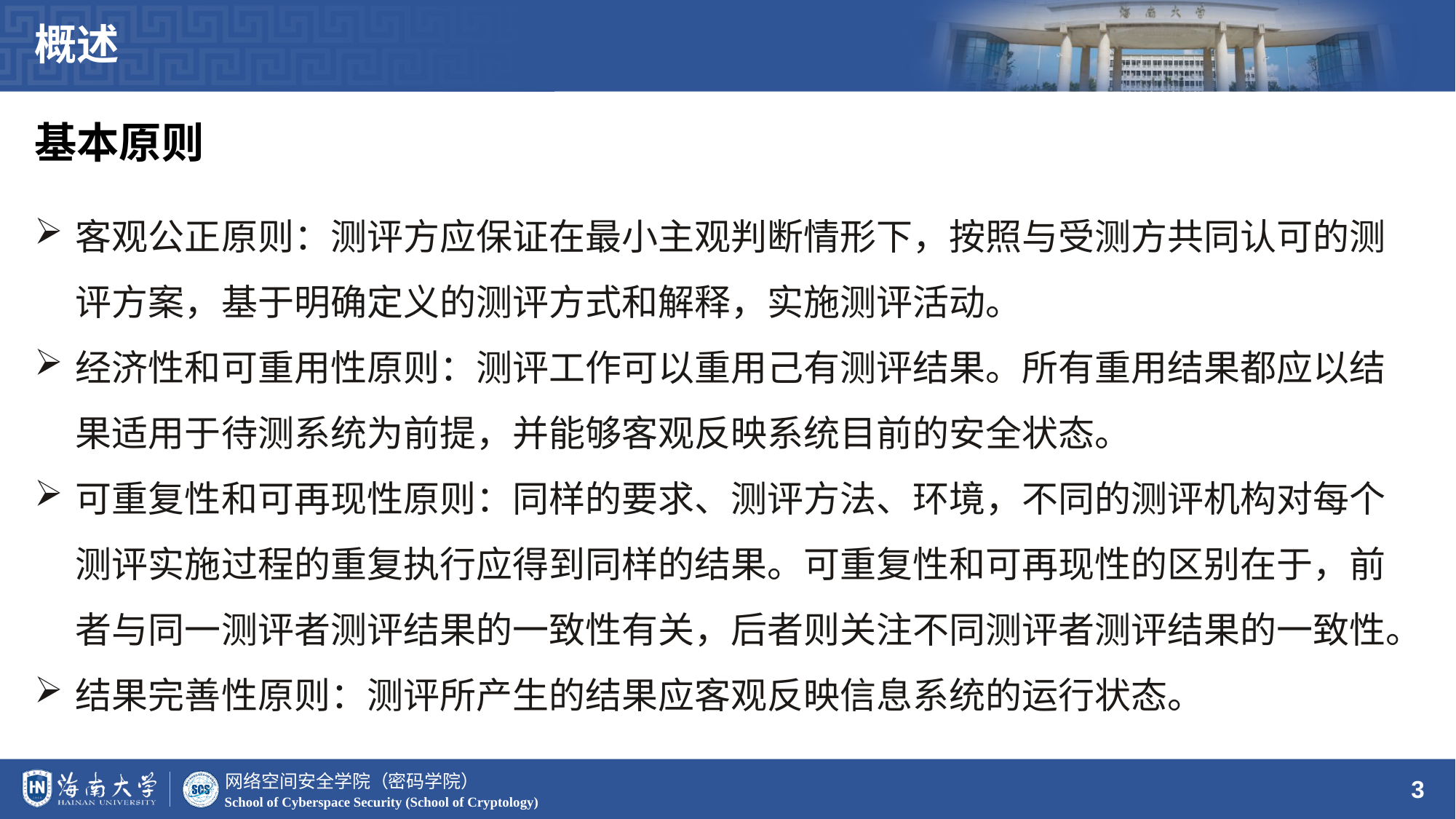

概述
基本原则
客观公正原则：测评方应保证在最小主观判断情形下，按照与受测方共同认可的测评方案，基于明确定义的测评方式和解释，实施测评活动。
经济性和可重用性原则：测评工作可以重用己有测评结果。所有重用结果都应以结果适用于待测系统为前提，并能够客观反映系统目前的安全状态。
可重复性和可再现性原则：同样的要求、测评方法、环境，不同的测评机构对每个测评实施过程的重复执行应得到同样的结果。可重复性和可再现性的区别在于，前者与同一测评者测评结果的一致性有关，后者则关注不同测评者测评结果的一致性。
结果完善性原则：测评所产生的结果应客观反映信息系统的运行状态。

3